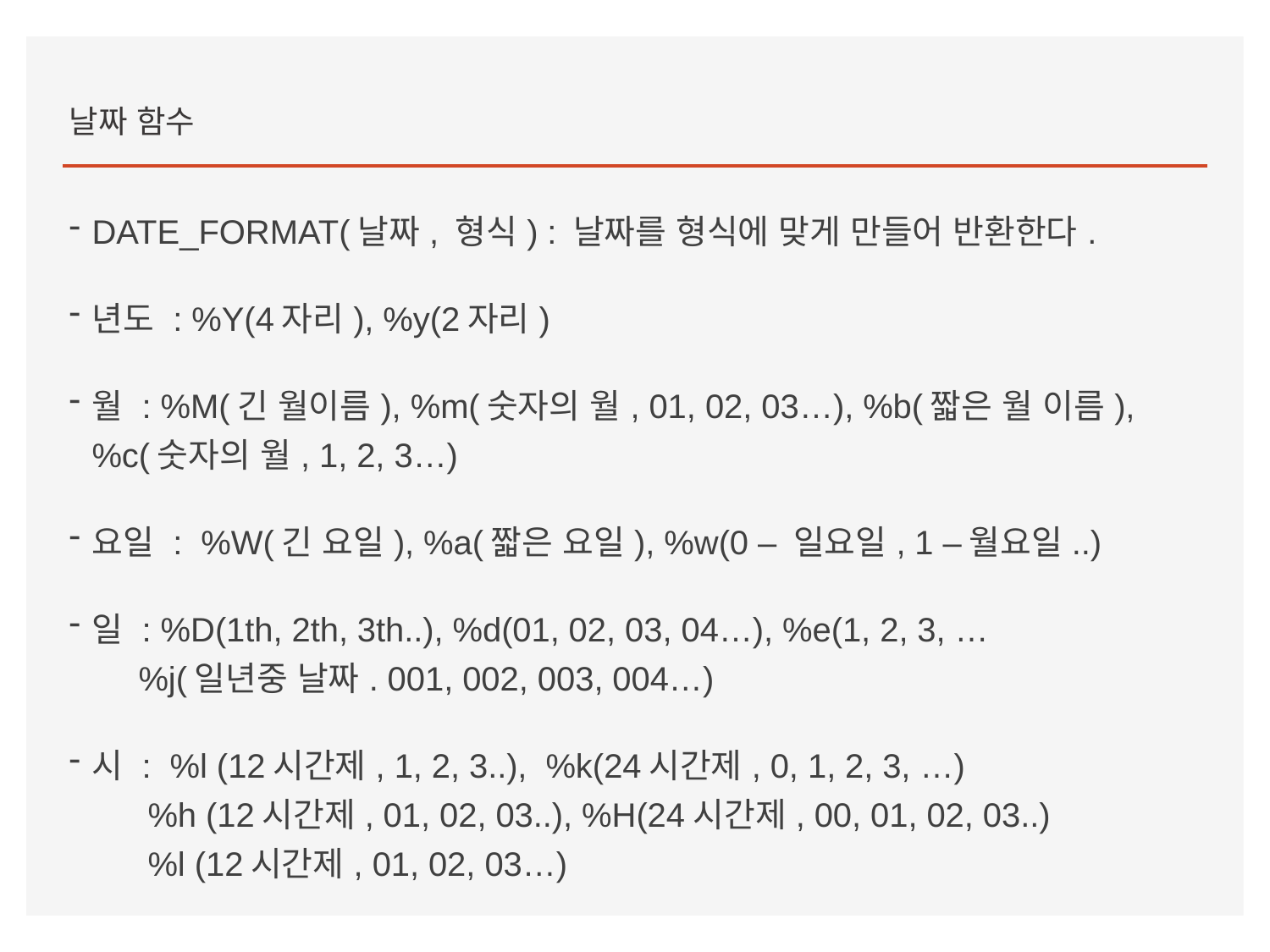

날짜 함수
DATE_FORMAT(날짜, 형식) : 날짜를 형식에 맞게 만들어 반환한다.
년도 : %Y(4자리), %y(2자리)
월 : %M(긴 월이름), %m(숫자의 월, 01, 02, 03…), %b(짧은 월 이름), %c(숫자의 월, 1, 2, 3…)
요일 :  %W(긴 요일), %a(짧은 요일), %w(0 – 일요일, 1 –월요일..)
일 : %D(1th, 2th, 3th..), %d(01, 02, 03, 04…), %e(1, 2, 3, …
     %j(일년중 날짜. 001, 002, 003, 004…)
시 :  %l (12시간제, 1, 2, 3..),  %k(24시간제, 0, 1, 2, 3, …)
      %h (12시간제, 01, 02, 03..), %H(24시간제, 00, 01, 02, 03..)
      %l (12시간제, 01, 02, 03…)